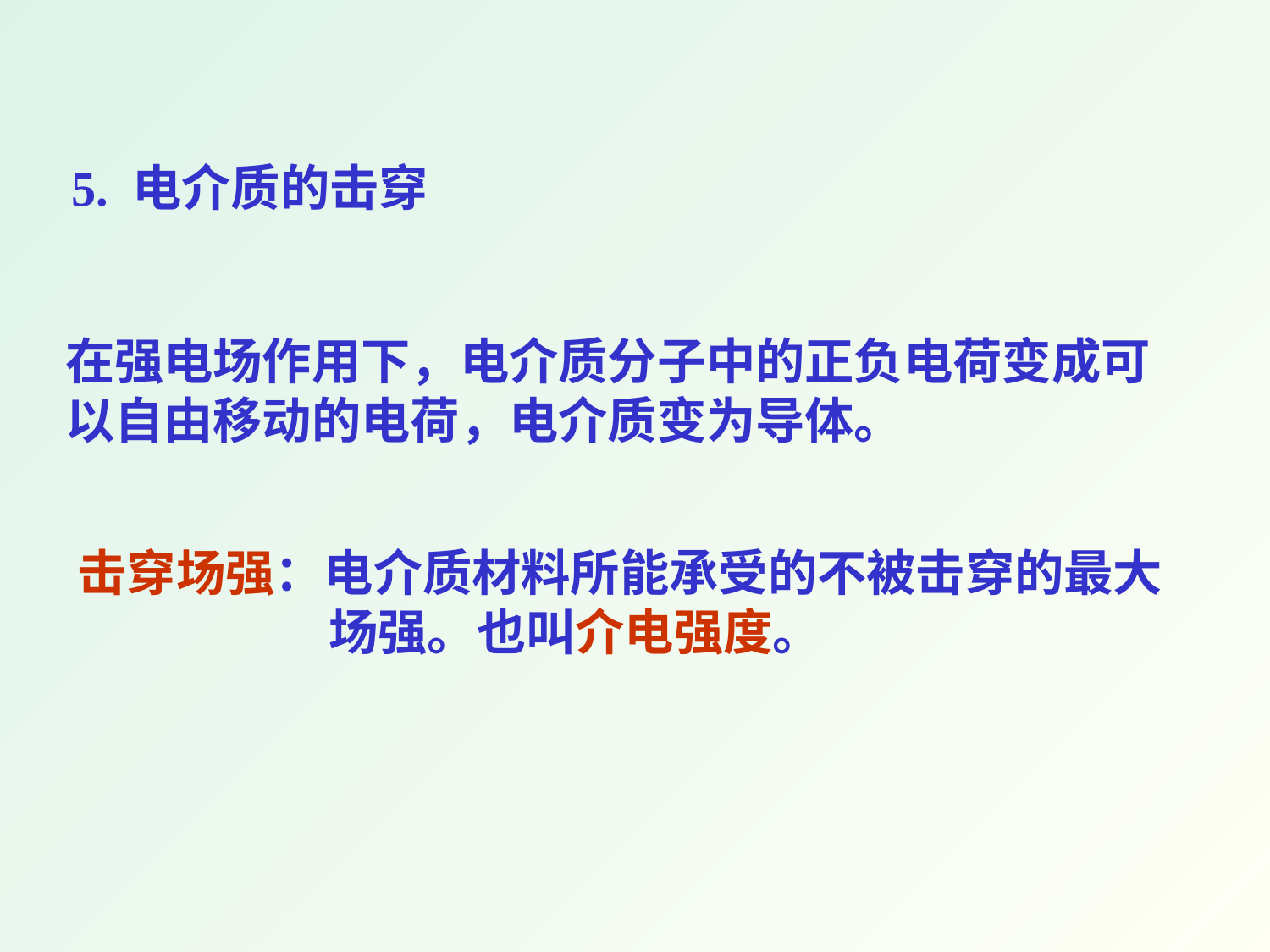

5. 电介质的击穿
在强电场作用下，电介质分子中的正负电荷变成可以自由移动的电荷，电介质变为导体。
击穿场强：电介质材料所能承受的不被击穿的最大场强。也叫介电强度。